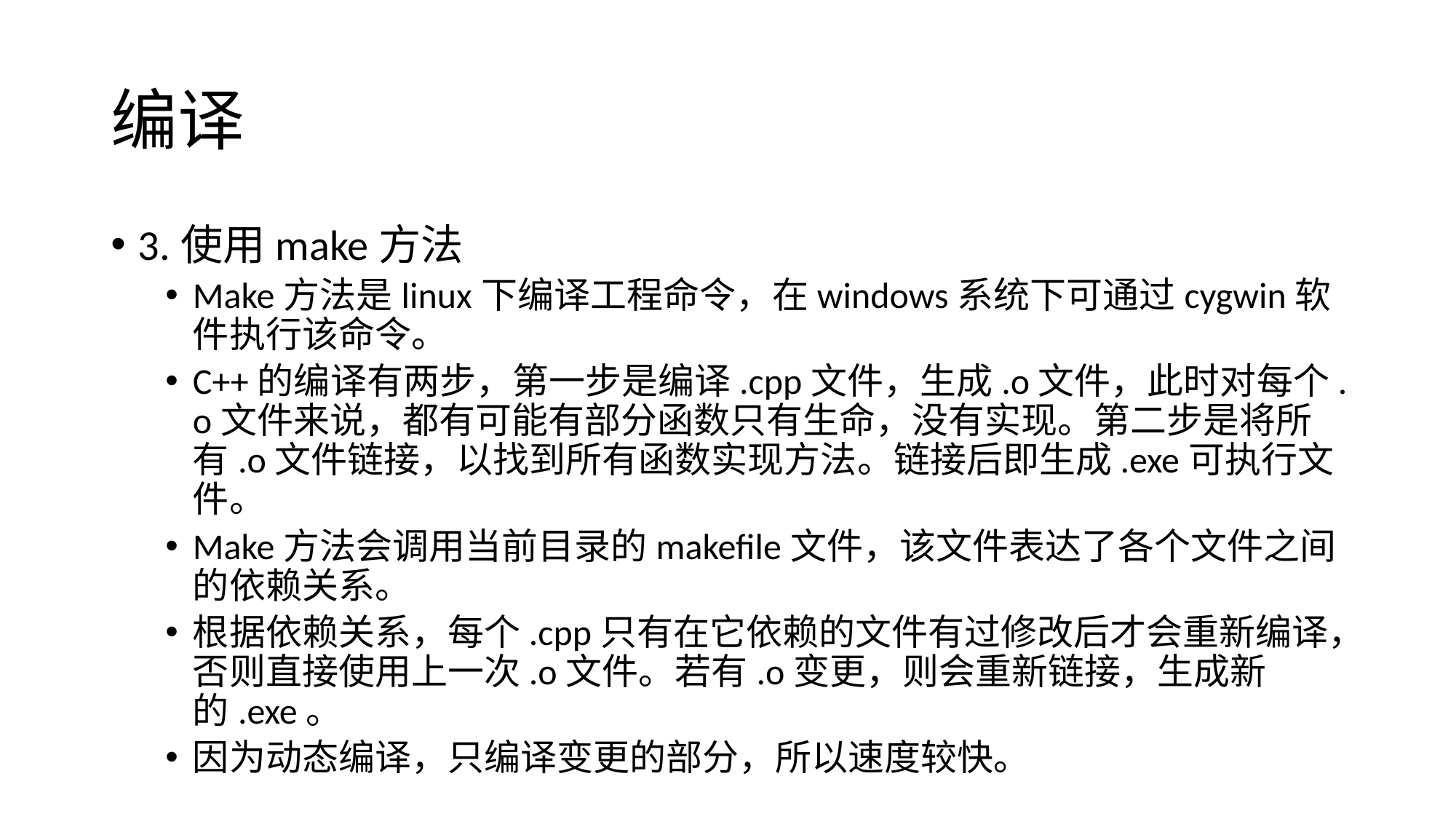

# 编译
3.使用make方法
Make方法是linux下编译工程命令，在windows系统下可通过cygwin软件执行该命令。
C++的编译有两步，第一步是编译.cpp文件，生成.o文件，此时对每个.o文件来说，都有可能有部分函数只有生命，没有实现。第二步是将所有.o文件链接，以找到所有函数实现方法。链接后即生成.exe可执行文件。
Make方法会调用当前目录的makefile文件，该文件表达了各个文件之间的依赖关系。
根据依赖关系，每个.cpp只有在它依赖的文件有过修改后才会重新编译，否则直接使用上一次.o文件。若有.o变更，则会重新链接，生成新的.exe。
因为动态编译，只编译变更的部分，所以速度较快。